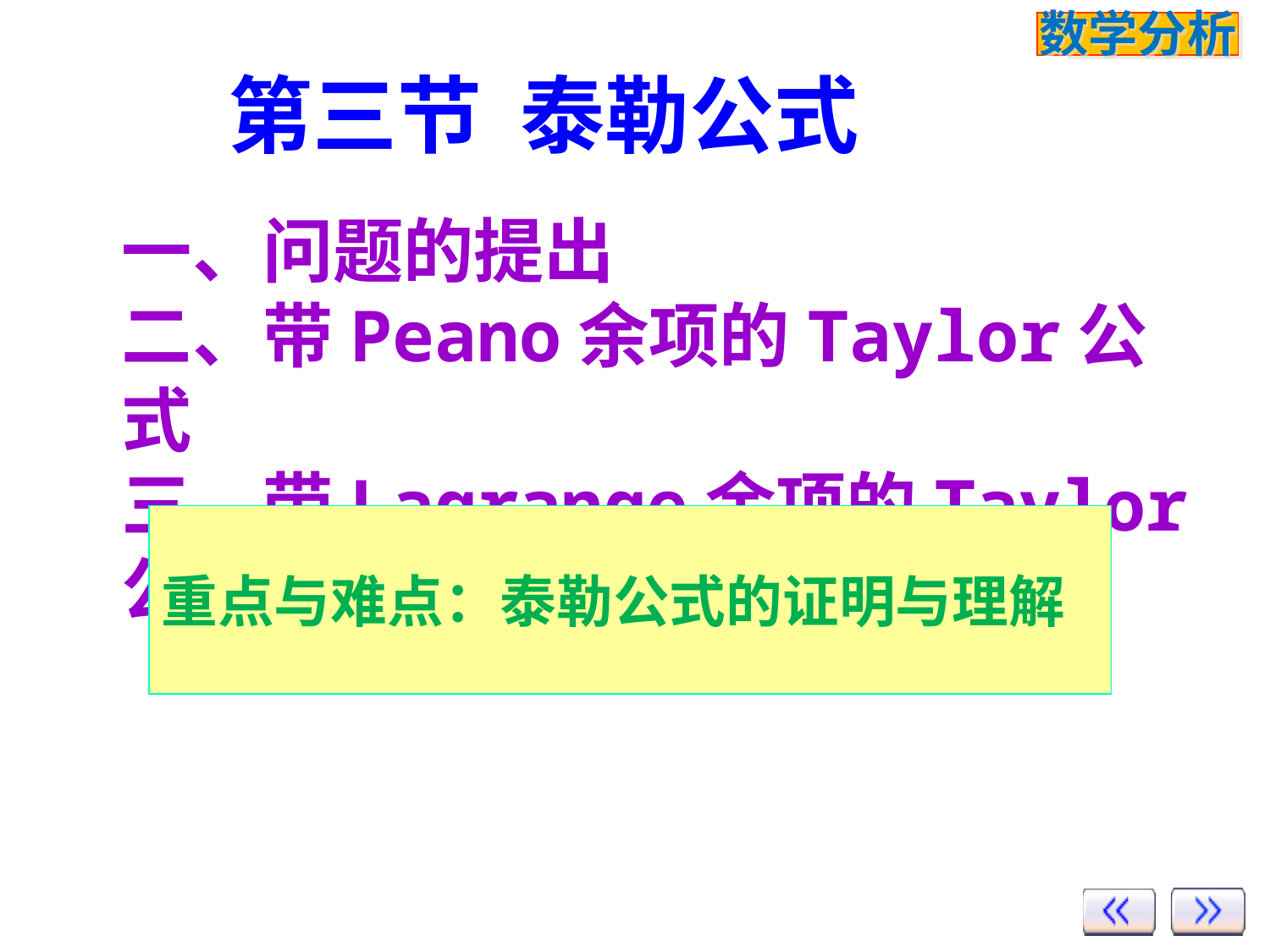

# 第三节  泰勒公式
一、问题的提出
二、带Peano余项的Taylor公式
三、带Lagrange余项的Taylor公式
重点与难点：泰勒公式的证明与理解